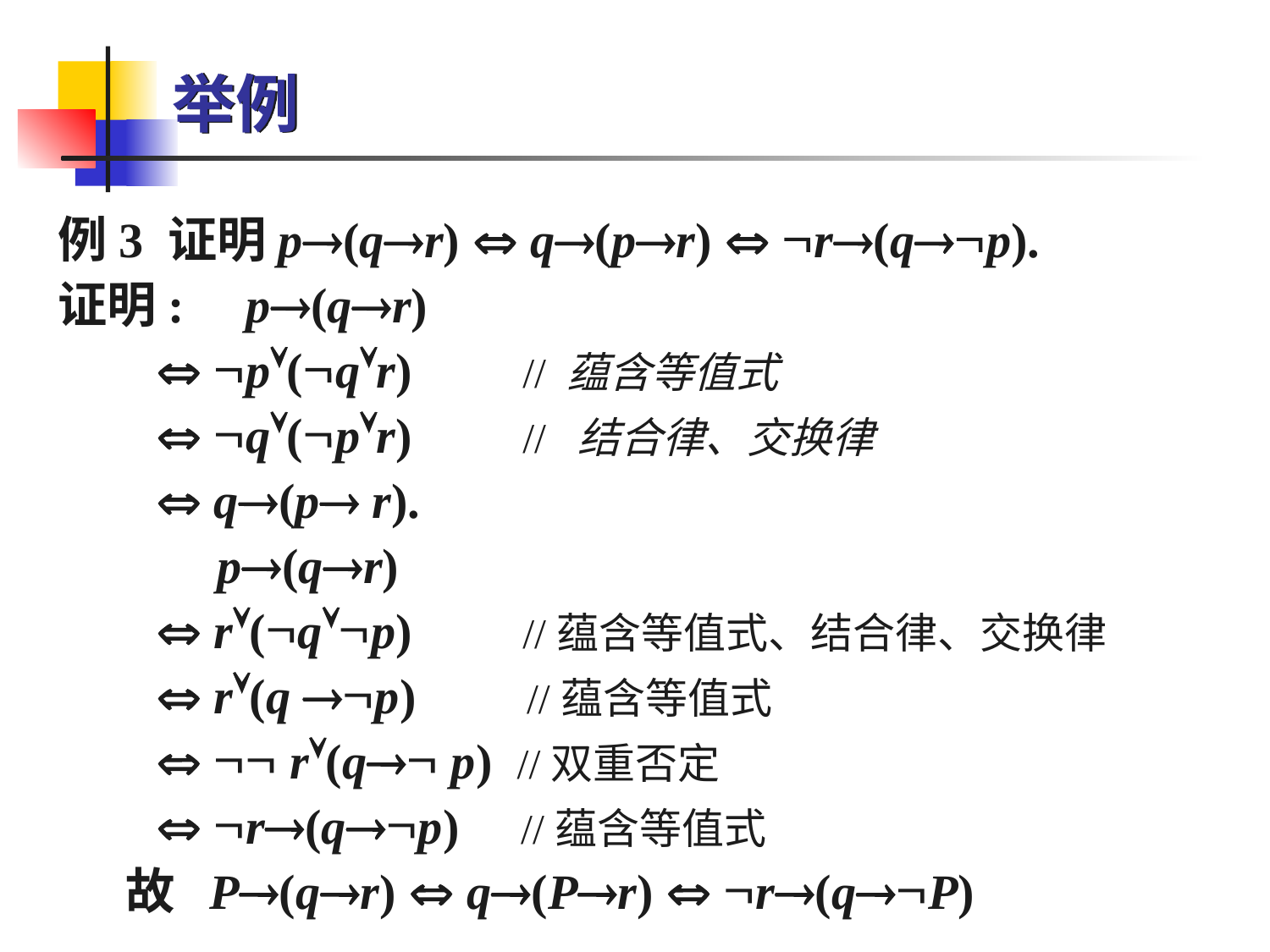

# 举例
例3 证明p→(q→r) ⇔ q→(p→r) ⇔ ¬r→(q→¬p).
证明:     p→(q→r)
        ⇔ ¬p∨(¬q∨r)         // 蕴含等值式
        ⇔ ¬q∨(¬p∨r)         //  结合律、交换律
        ⇔ q→(p→ r).
             p→(q→r)
        ⇔ r∨(¬q∨¬p)         //蕴含等值式、结合律、交换律
        ⇔ r∨(q →¬p)         //蕴含等值式
        ⇔ ¬¬ r∨(q→¬ p)  //双重否定
        ⇔ ¬r→(q→¬p)     //蕴含等值式
     故  P→(q→r) ⇔ q→(P→r) ⇔ ¬r→(q→¬P)